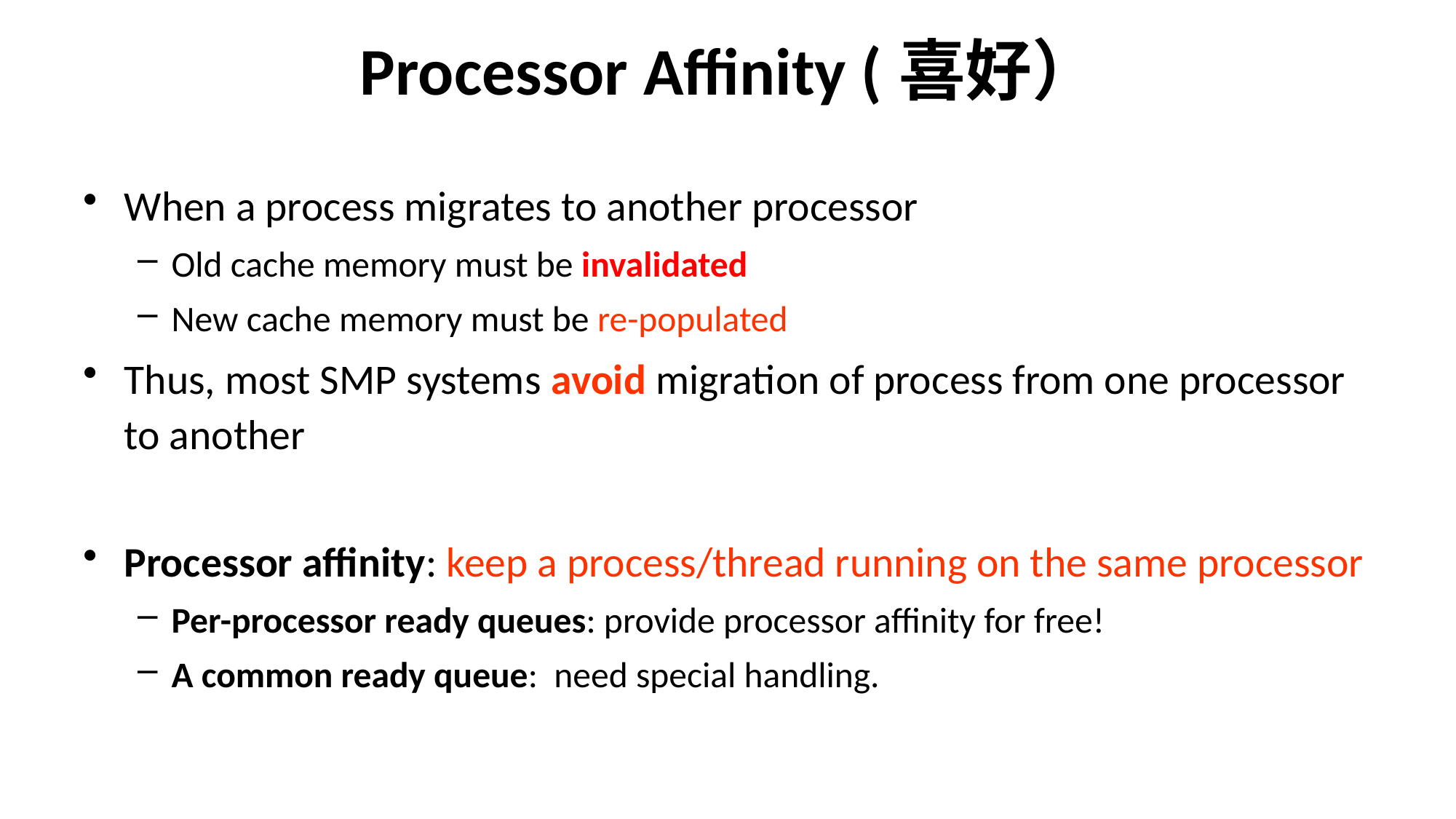

# Processor Affinity (喜好）
When a process migrates to another processor
Old cache memory must be invalidated
New cache memory must be re-populated
Thus, most SMP systems avoid migration of process from one processor to another

Processor affinity: keep a process/thread running on the same processor
Per-processor ready queues: provide processor affinity for free!
A common ready queue:  need special handling.